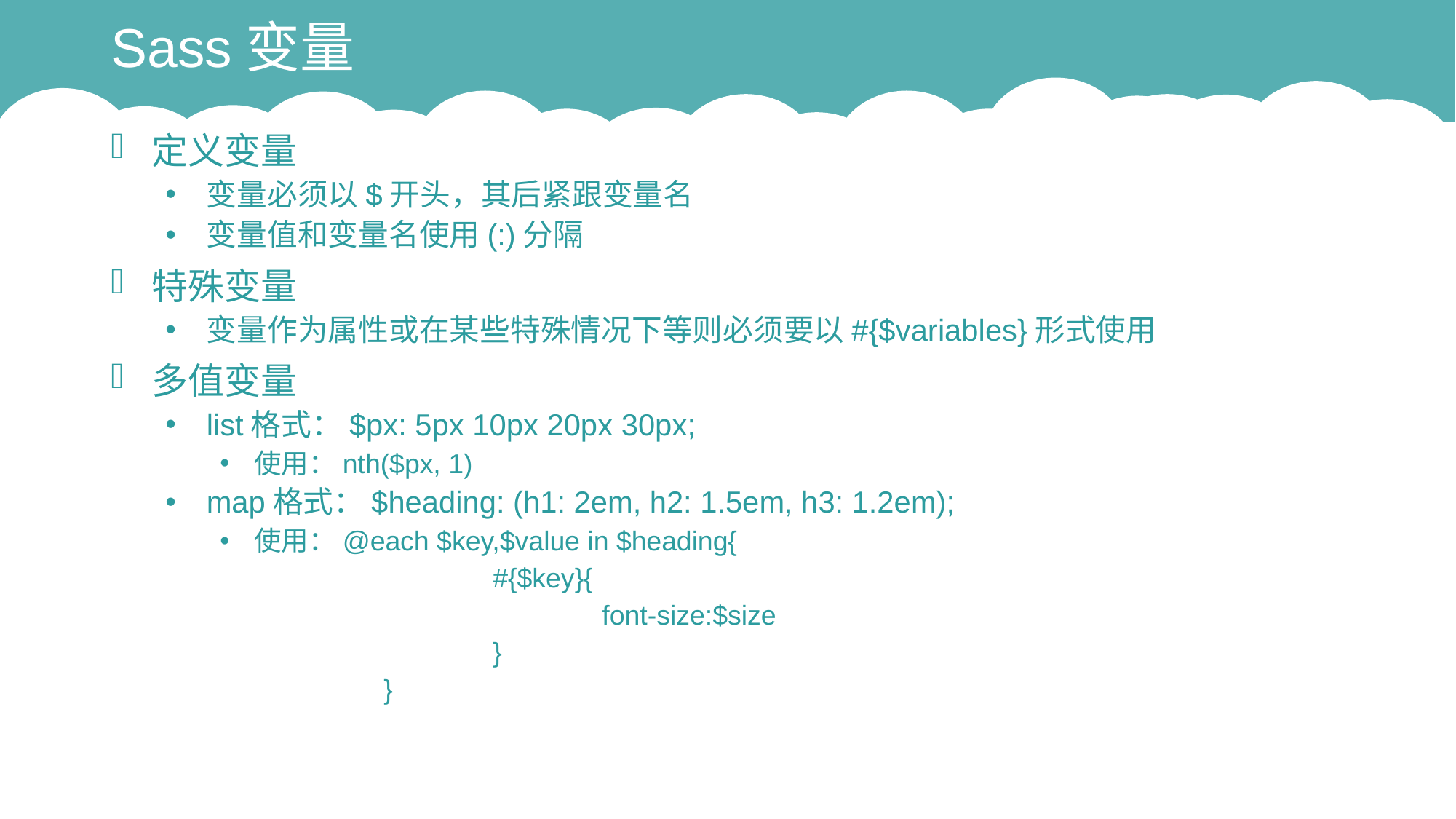

# Sass变量
定义变量
变量必须以$开头，其后紧跟变量名
变量值和变量名使用(:)分隔
特殊变量
变量作为属性或在某些特殊情况下等则必须要以#{$variables}形式使用
多值变量
list格式：$px: 5px 10px 20px 30px;
使用：nth($px, 1)
map格式：$heading: (h1: 2em, h2: 1.5em, h3: 1.2em);
使用：@each $key,$value in $heading{
	#{$key}{
		font-size:$size
	}
}